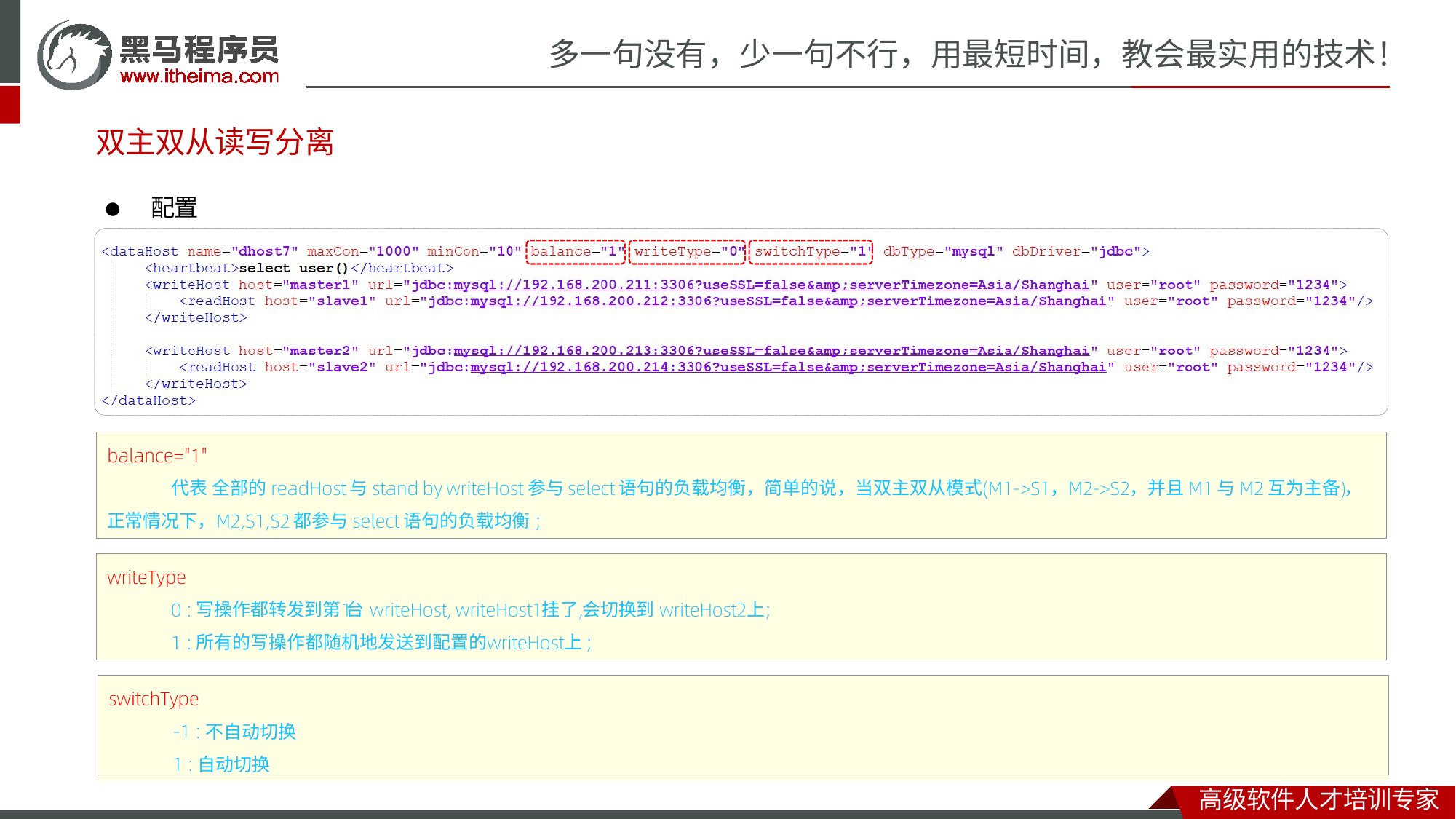

# 多一句没有，少一句不行，用最短时间，教会最实用的技术！

双主双从读写分离
⚫	配置

代表全部的
正常情况下，
参与
语句的负载均衡

与
语句的负载均衡，简单的说，当双主双从模式
，
，并且	与	互为主备 ，

都参与

写操作都转发到第 台
所有的写操作都随机地发送到配置的
挂了 会切换到
上

上

不自动切换 自动切换

高级软件人才培训专家